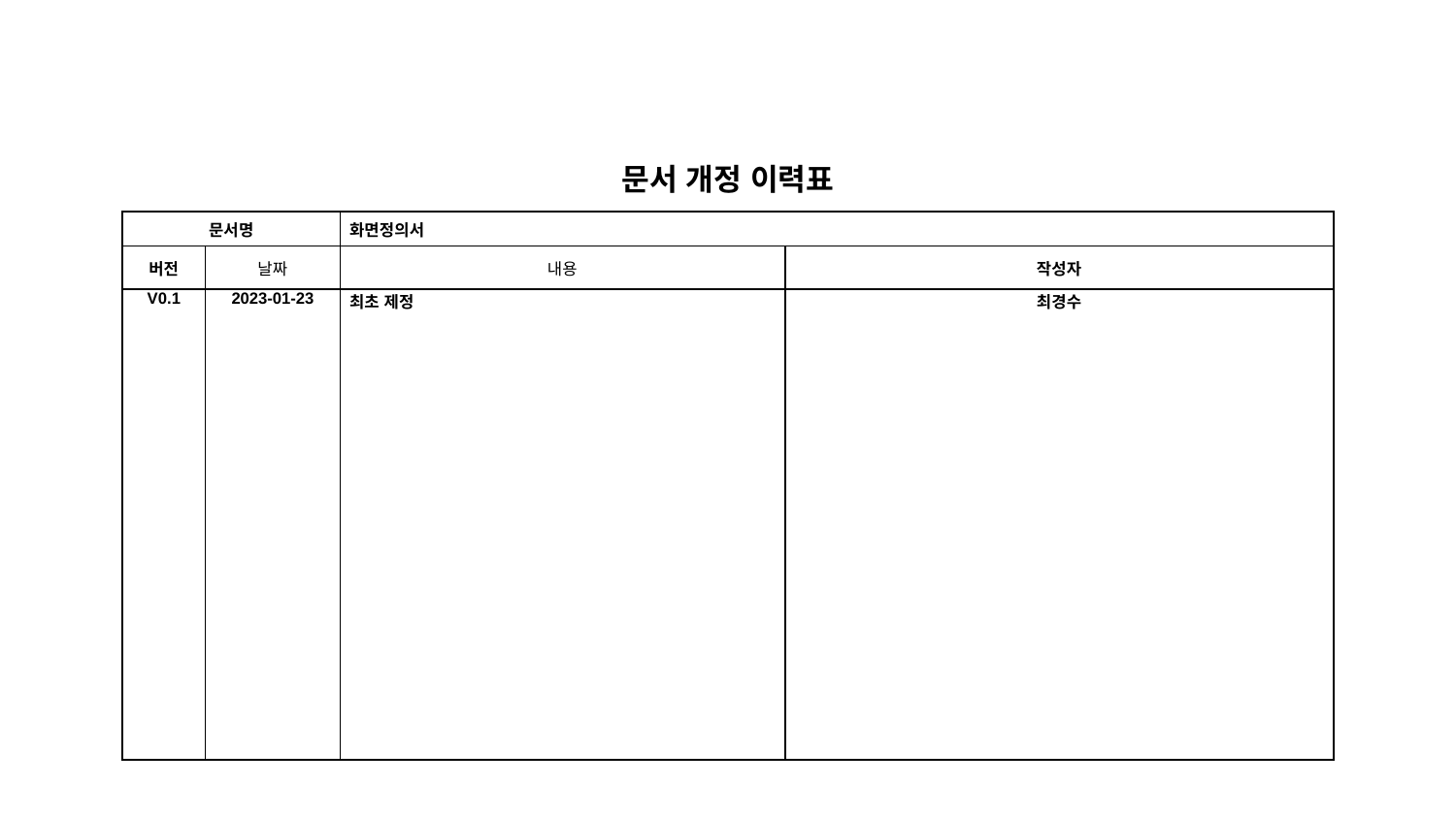

| 문서 개정 이력표 |  |  |  |
| --- | --- | --- | --- |
| 문서명 |  | 화면정의서 |  |
| 버전 | 날짜 | 내용 | 작성자 |
| V0.1 | 2023-01-23 | 최초 제정 | 최경수 |